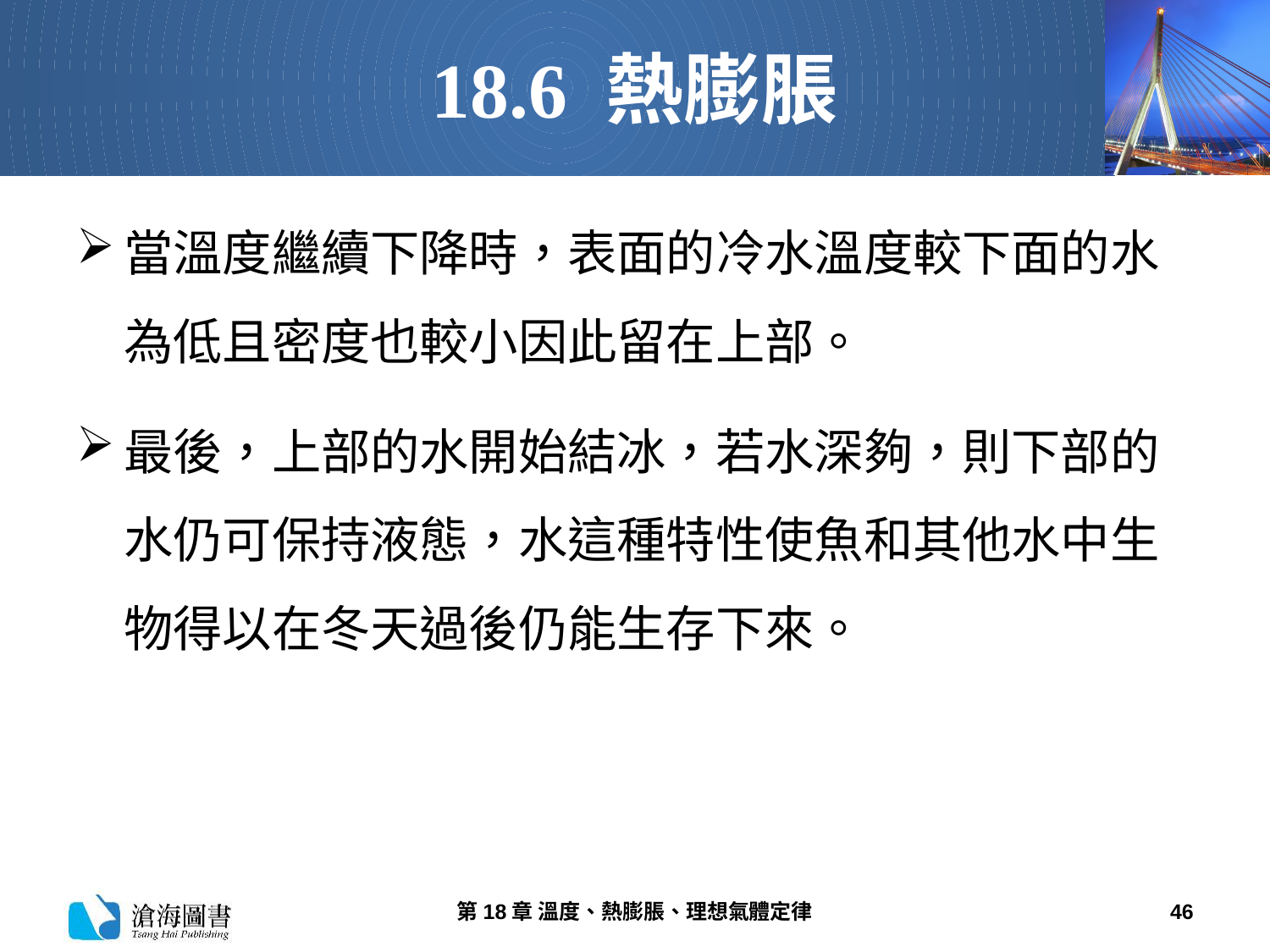

# 18.6 熱膨脹
當溫度繼續下降時，表面的冷水溫度較下面的水為低且密度也較小因此留在上部。
最後，上部的水開始結冰，若水深夠，則下部的水仍可保持液態，水這種特性使魚和其他水中生物得以在冬天過後仍能生存下來。
第18章 溫度、熱膨脹、理想氣體定律
46